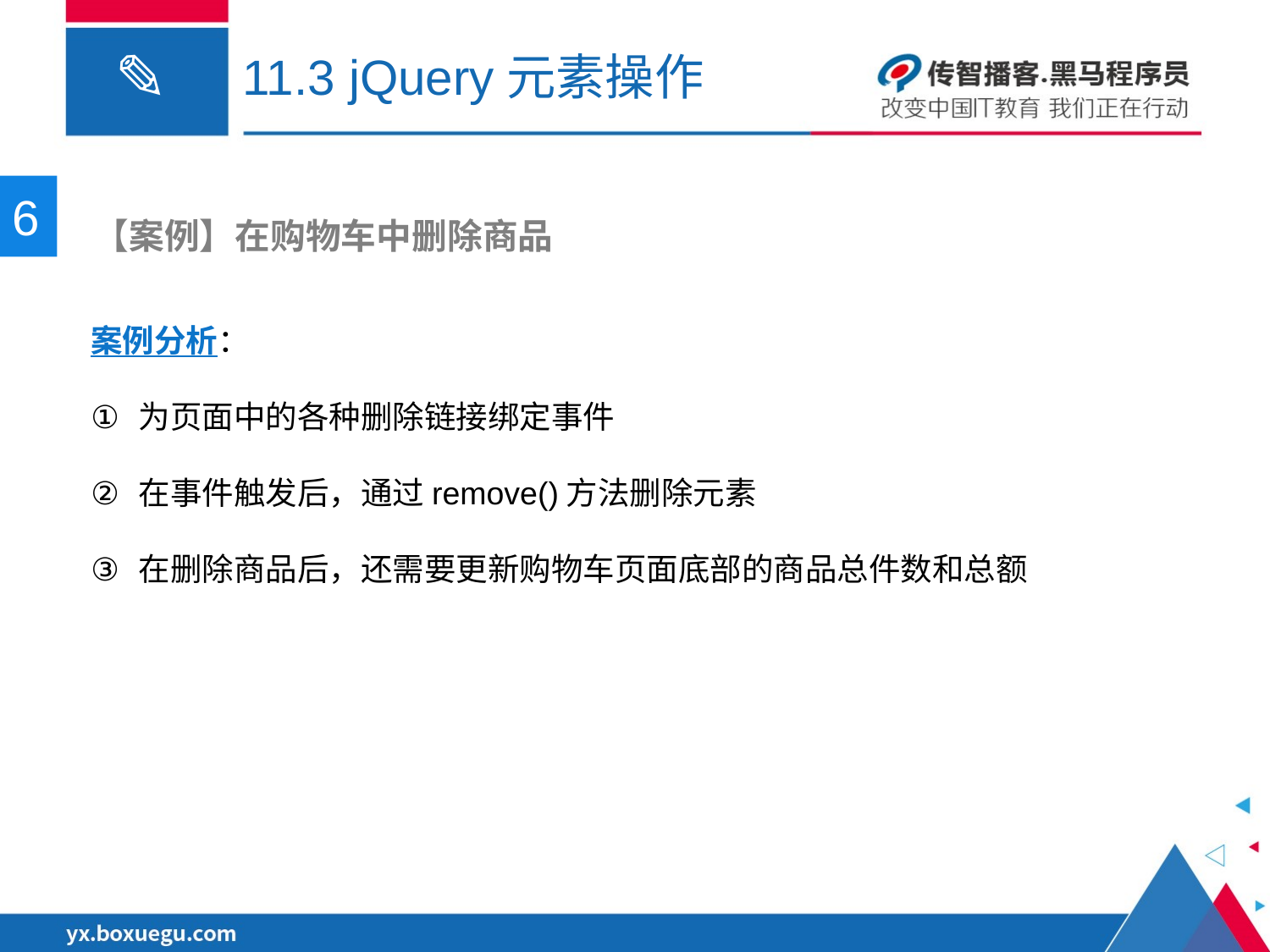

# 11.3 jQuery元素操作

6
  【案例】在购物车中删除商品
案例分析：
为页面中的各种删除链接绑定事件
在事件触发后，通过remove()方法删除元素
在删除商品后，还需要更新购物车页面底部的商品总件数和总额